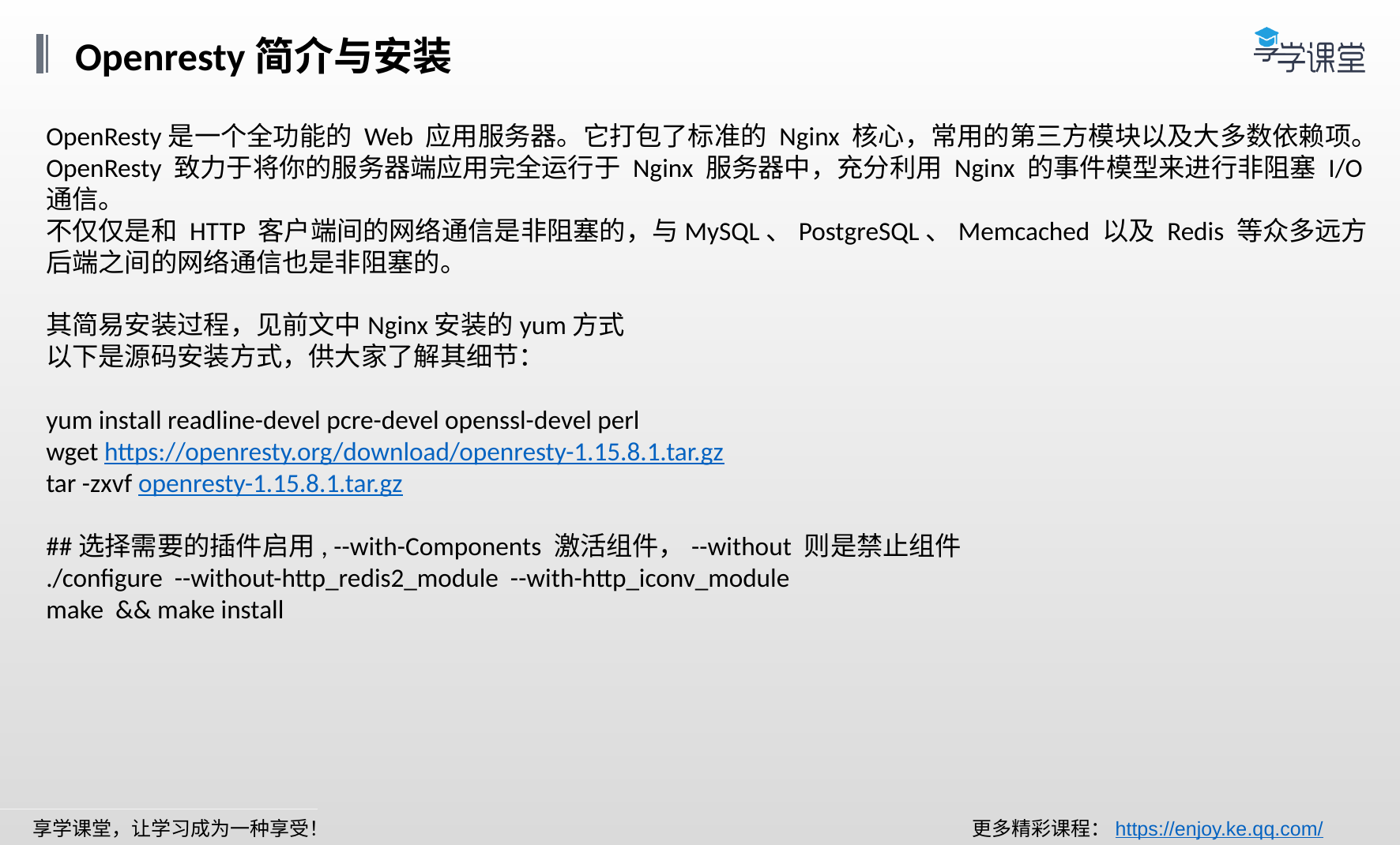

Openresty简介与安装
OpenResty是一个全功能的 Web 应用服务器。它打包了标准的 Nginx 核心，常用的第三方模块以及大多数依赖项。
OpenResty 致力于将你的服务器端应用完全运行于 Nginx 服务器中，充分利用 Nginx 的事件模型来进行非阻塞 I/O 通信。
不仅仅是和 HTTP 客户端间的网络通信是非阻塞的，与MySQL、PostgreSQL、Memcached 以及 Redis 等众多远方后端之间的网络通信也是非阻塞的。

其简易安装过程，见前文中Nginx安装的yum方式
以下是源码安装方式，供大家了解其细节：

yum install readline-devel pcre-devel openssl-devel perl
wget https://openresty.org/download/openresty-1.15.8.1.tar.gz
tar -zxvf openresty-1.15.8.1.tar.gz

##选择需要的插件启用, --with-Components 激活组件，--without 则是禁止组件
./configure  --without-http_redis2_module  --with-http_iconv_module
make  && make install